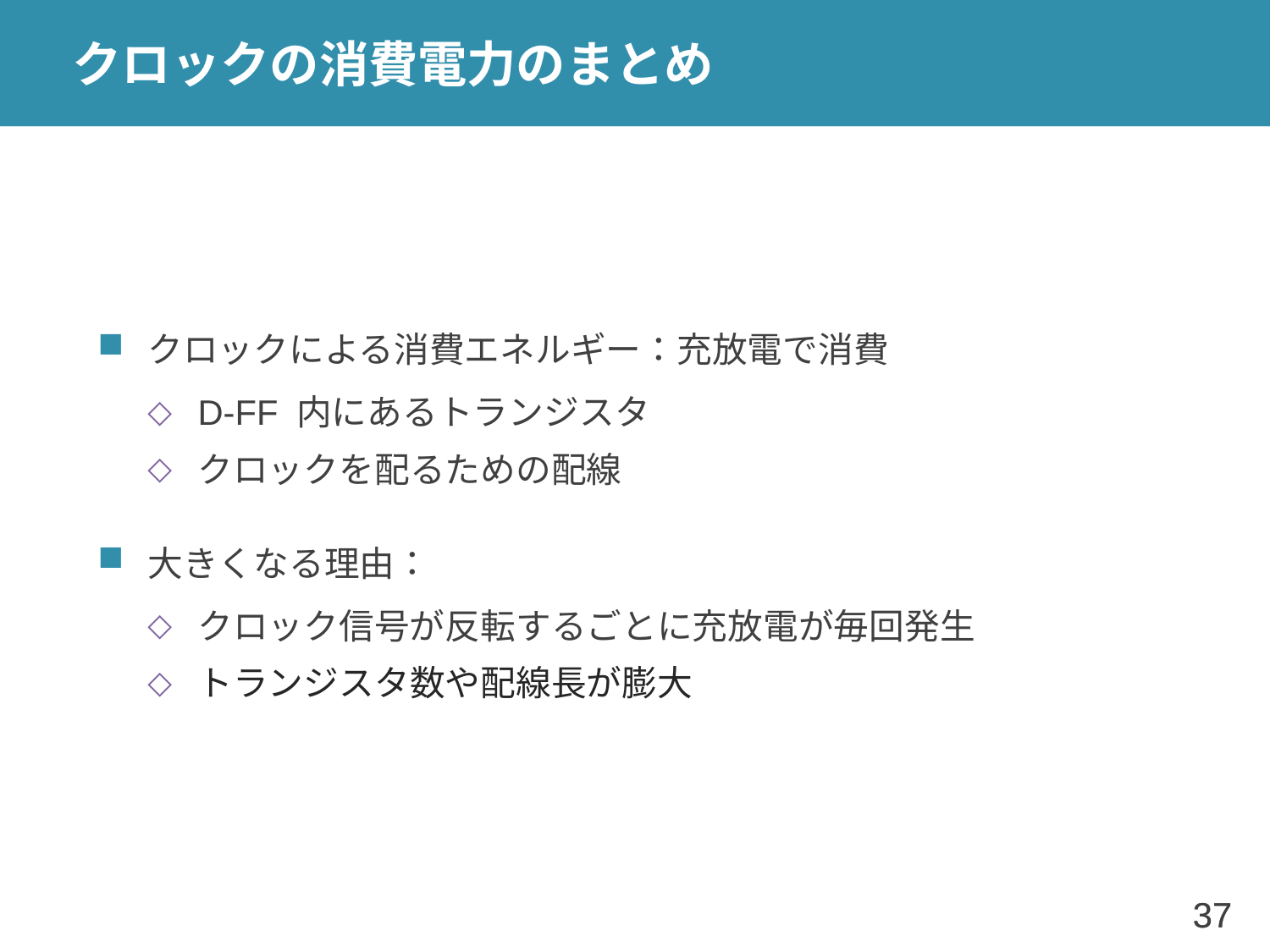

# クロックの消費電力のまとめ
クロックによる消費エネルギー：充放電で消費
D-FF 内にあるトランジスタ
クロックを配るための配線
大きくなる理由：
クロック信号が反転するごとに充放電が毎回発生
トランジスタ数や配線長が膨大